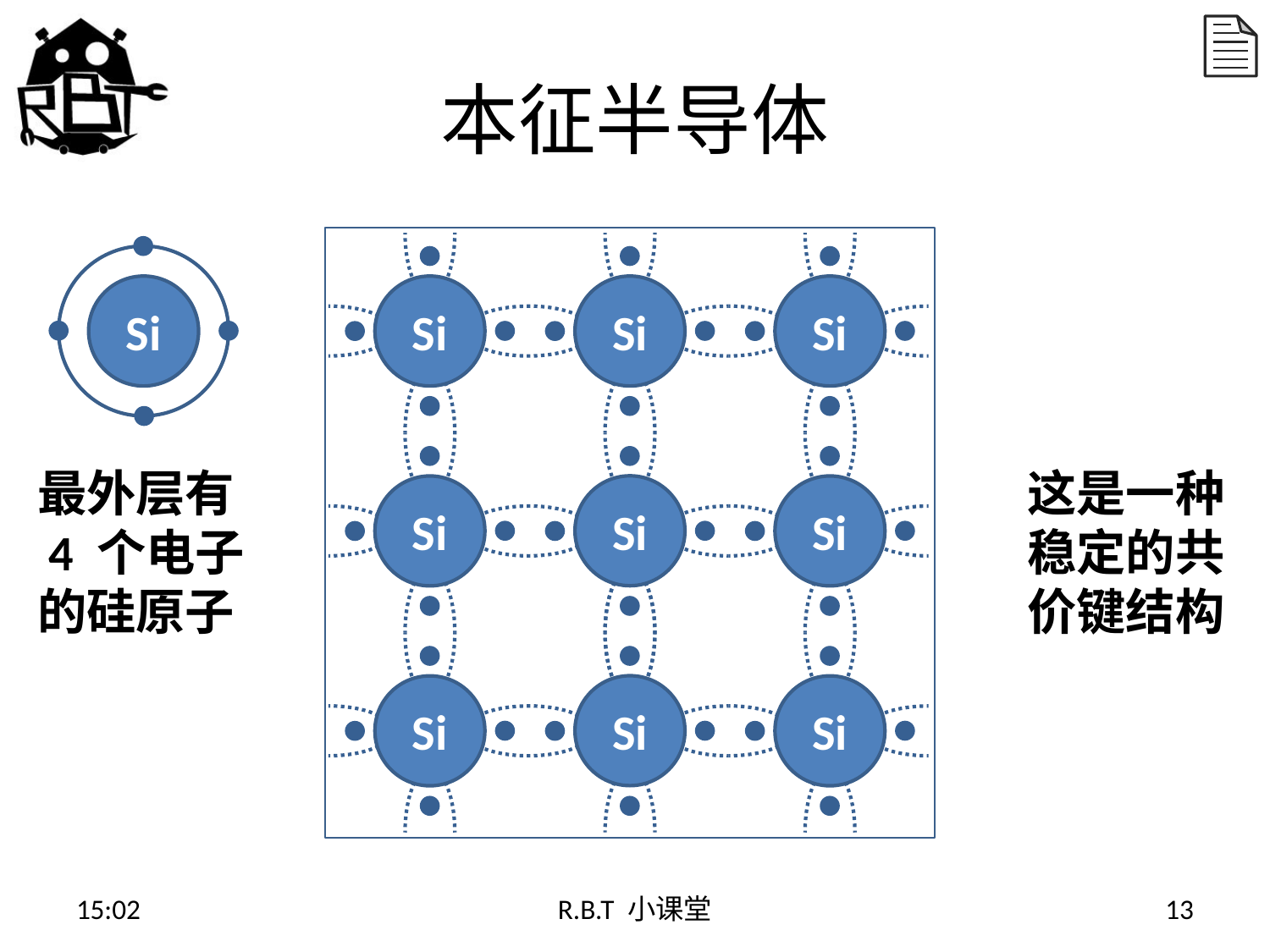

# 本征半导体

Si
Si
Si
Si

最外层有
 4 个电子
的硅原子
这是一种稳定的共价键结构

Si
Si
Si

Si
Si
Si

15:02
R.B.T 小课堂
13